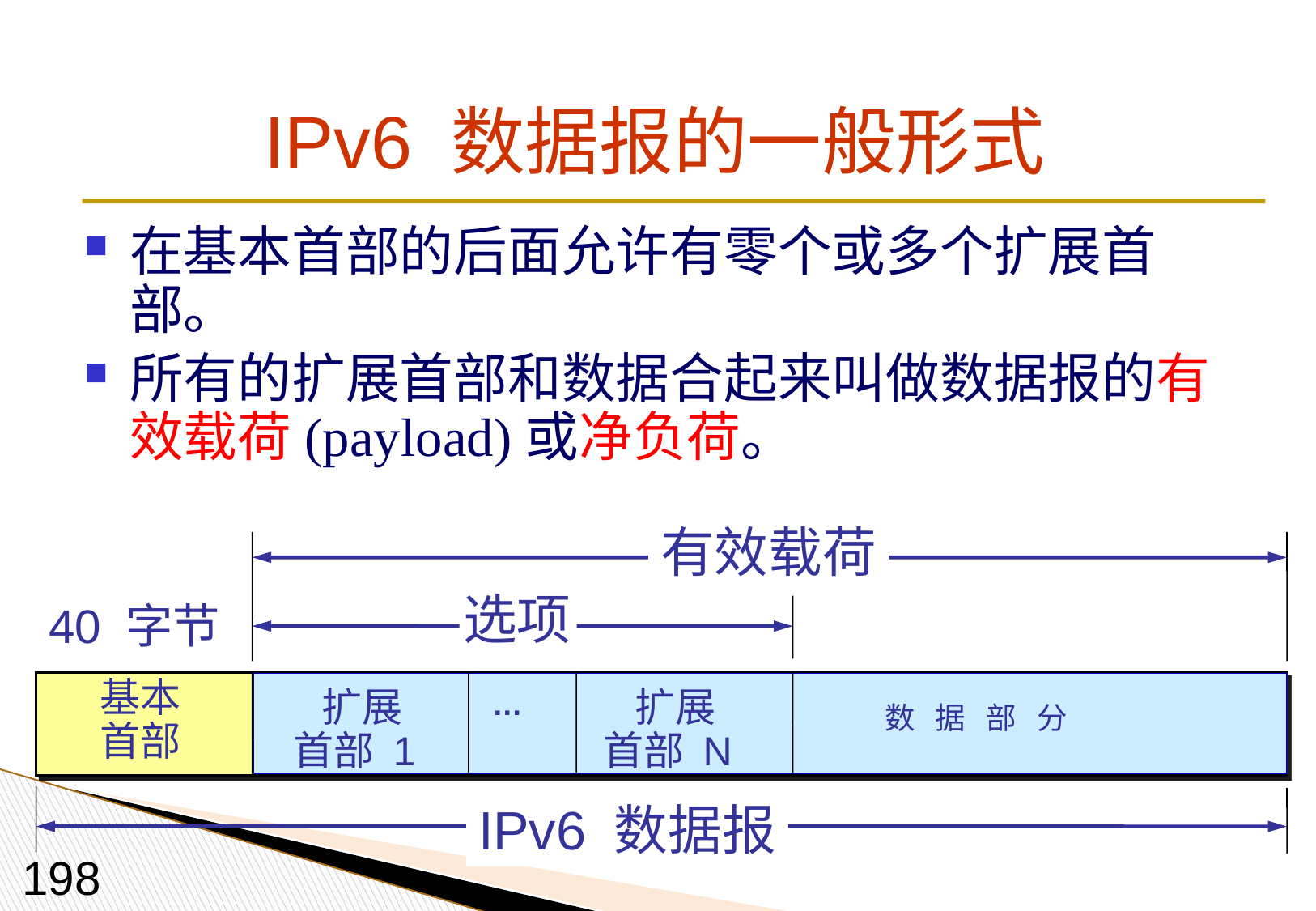

# IPv6 数据报的一般形式
在基本首部的后面允许有零个或多个扩展首部。
所有的扩展首部和数据合起来叫做数据报的有效载荷(payload)或净负荷。

有效载荷

选项
40 字节

基本
首部

 …
 扩展
首部 1
 扩展
首部 N
数   据   部   分

IPv6 数据报

198